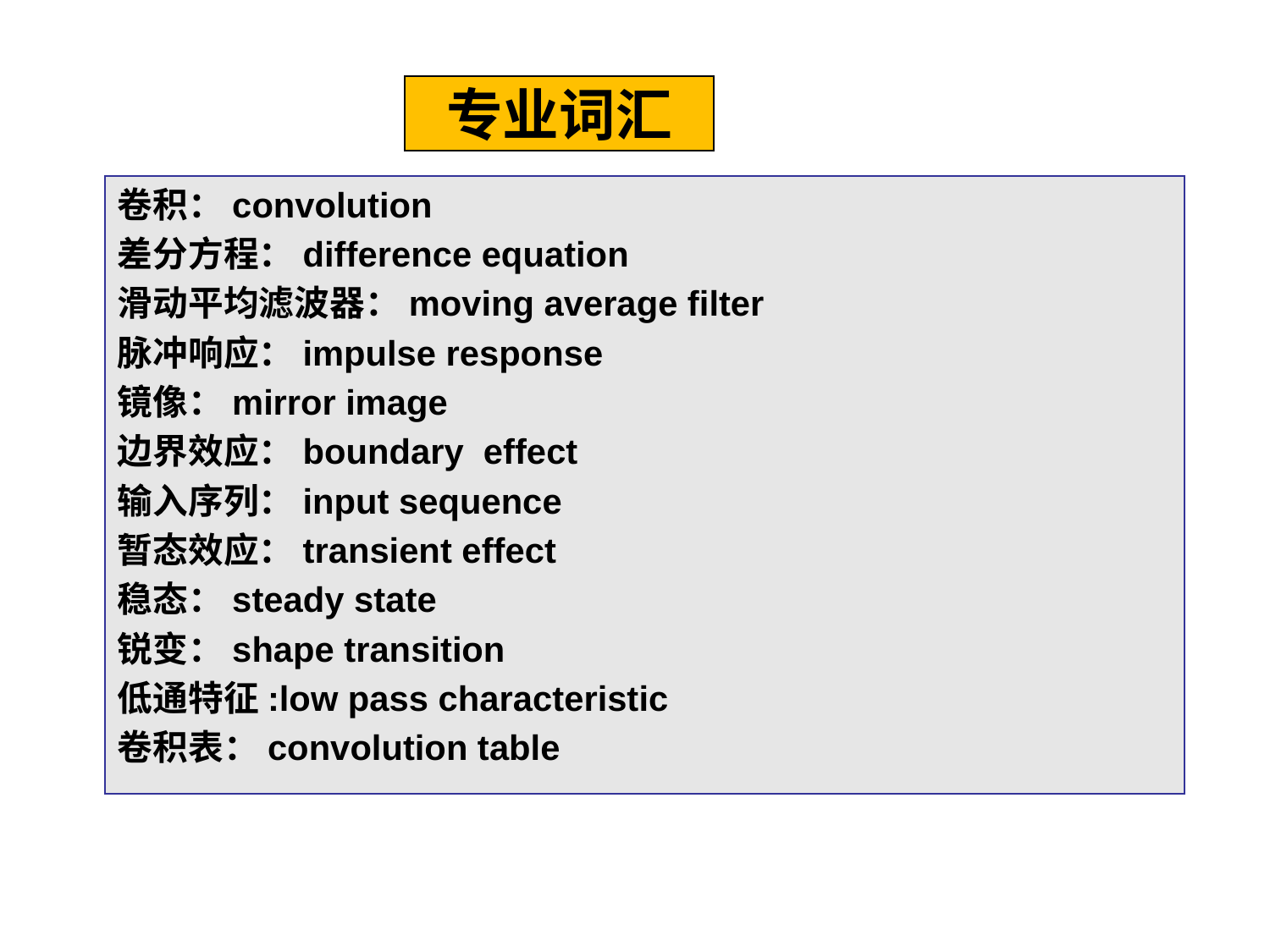

# 专业词汇
卷积：convolution
差分方程：difference equation
滑动平均滤波器：moving average filter
脉冲响应：impulse response
镜像：mirror image
边界效应：boundary  effect
输入序列：input sequence
暂态效应：transient effect
稳态：steady state
锐变：shape transition
低通特征:low pass characteristic
卷积表：convolution table